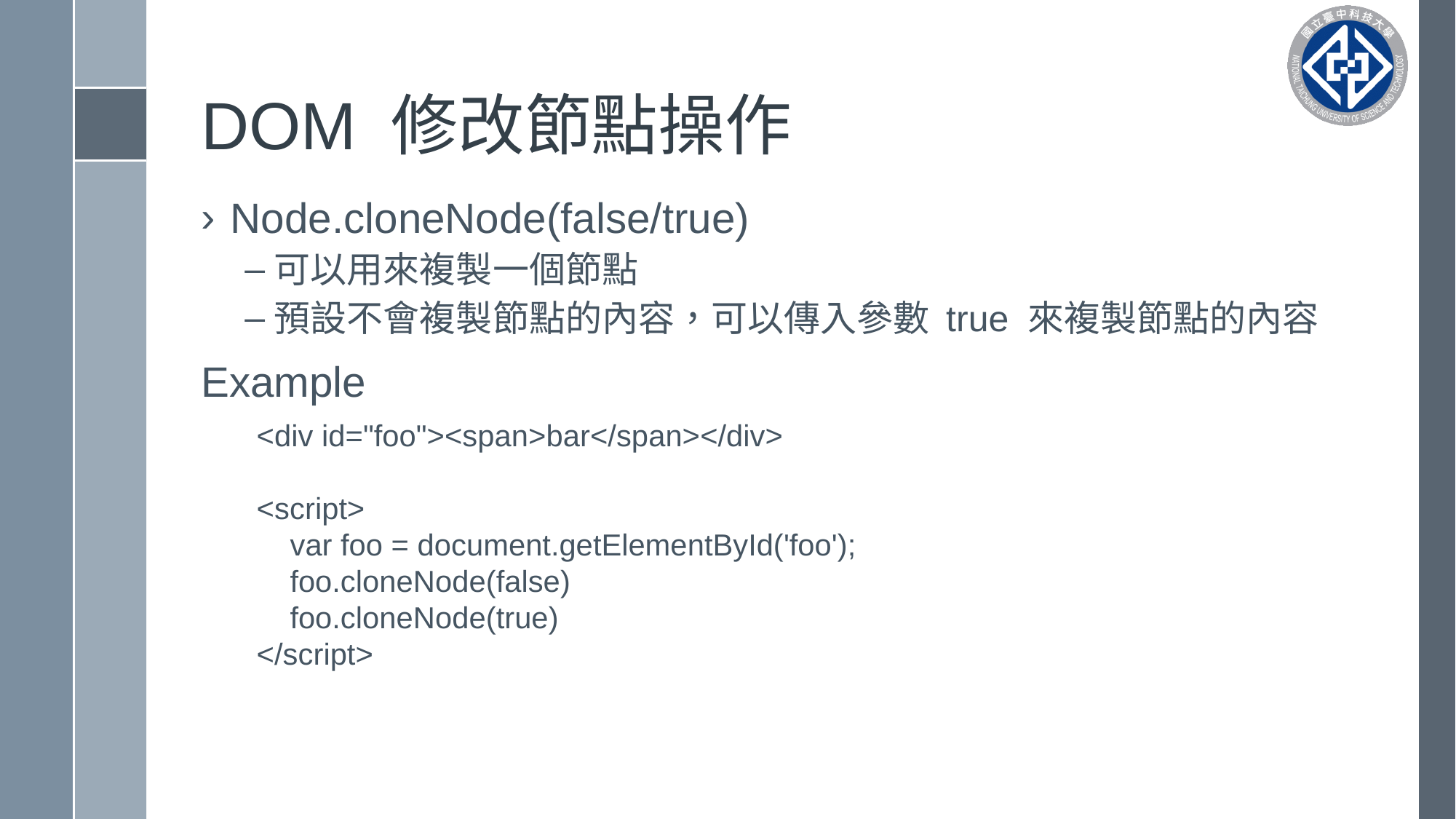

# DOM 修改節點操作
Node.cloneNode(false/true)
可以用來複製一個節點
預設不會複製節點的內容，可以傳入參數 true 來複製節點的內容
Example

<div id="foo"><span>bar</span></div>

<script>
    var foo = document.getElementById('foo');
    foo.cloneNode(false)
    foo.cloneNode(true)
</script>